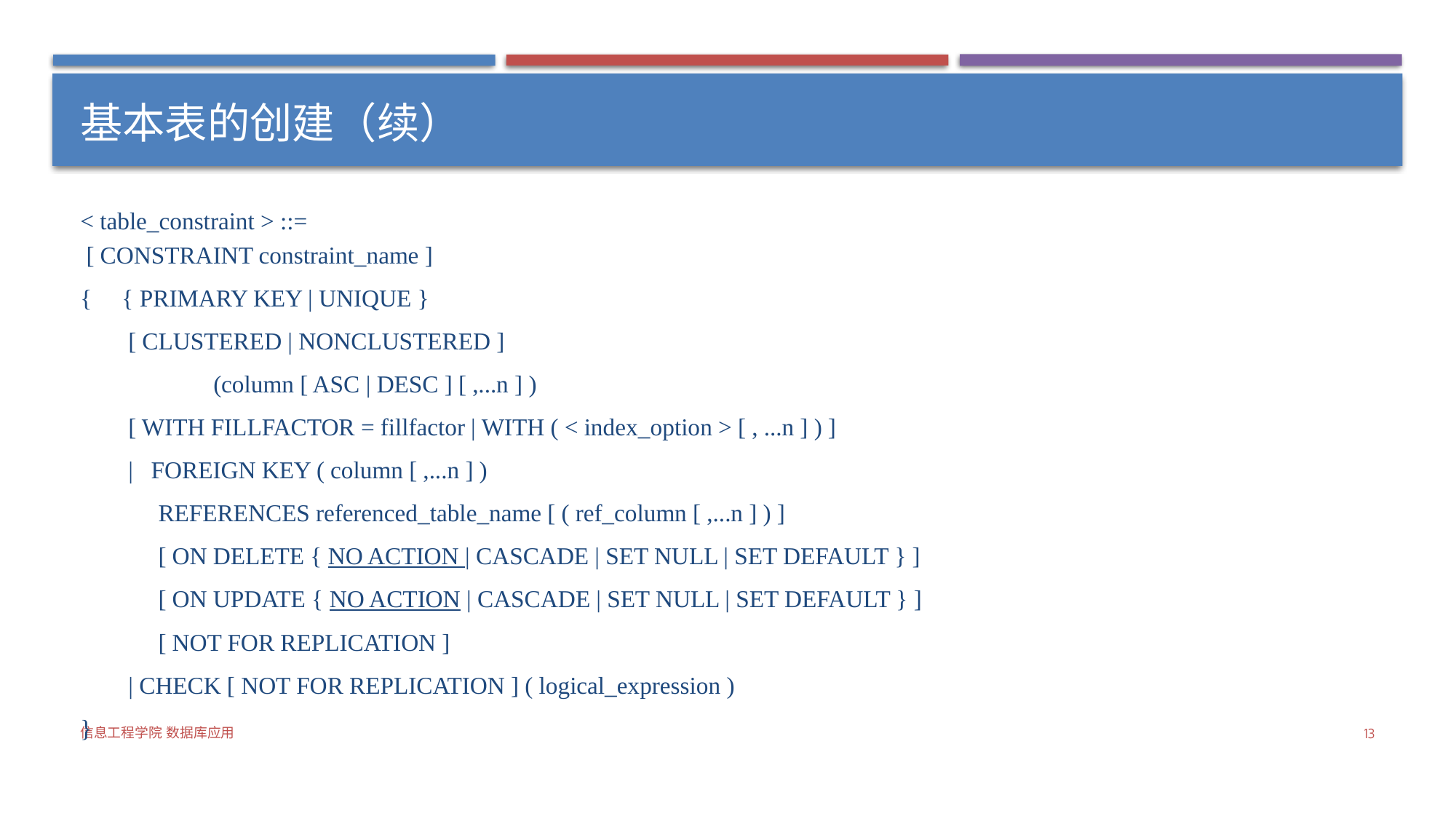

# 基本表的创建（续）
< table_constraint > ::=
 [ CONSTRAINT constraint_name ]
{     { PRIMARY KEY | UNIQUE }
        [ CLUSTERED | NONCLUSTERED ]
	    (column [ ASC | DESC ] [ ,...n ] )
        [ WITH FILLFACTOR = fillfactor | WITH ( < index_option > [ , ...n ] ) ]
        |   FOREIGN KEY ( column [ ,...n ] )
             REFERENCES referenced_table_name [ ( ref_column [ ,...n ] ) ]
             [ ON DELETE { NO ACTION | CASCADE | SET NULL | SET DEFAULT } ]
             [ ON UPDATE { NO ACTION | CASCADE | SET NULL | SET DEFAULT } ]
             [ NOT FOR REPLICATION ]
        | CHECK [ NOT FOR REPLICATION ] ( logical_expression )
}
信息工程学院 数据库应用
13